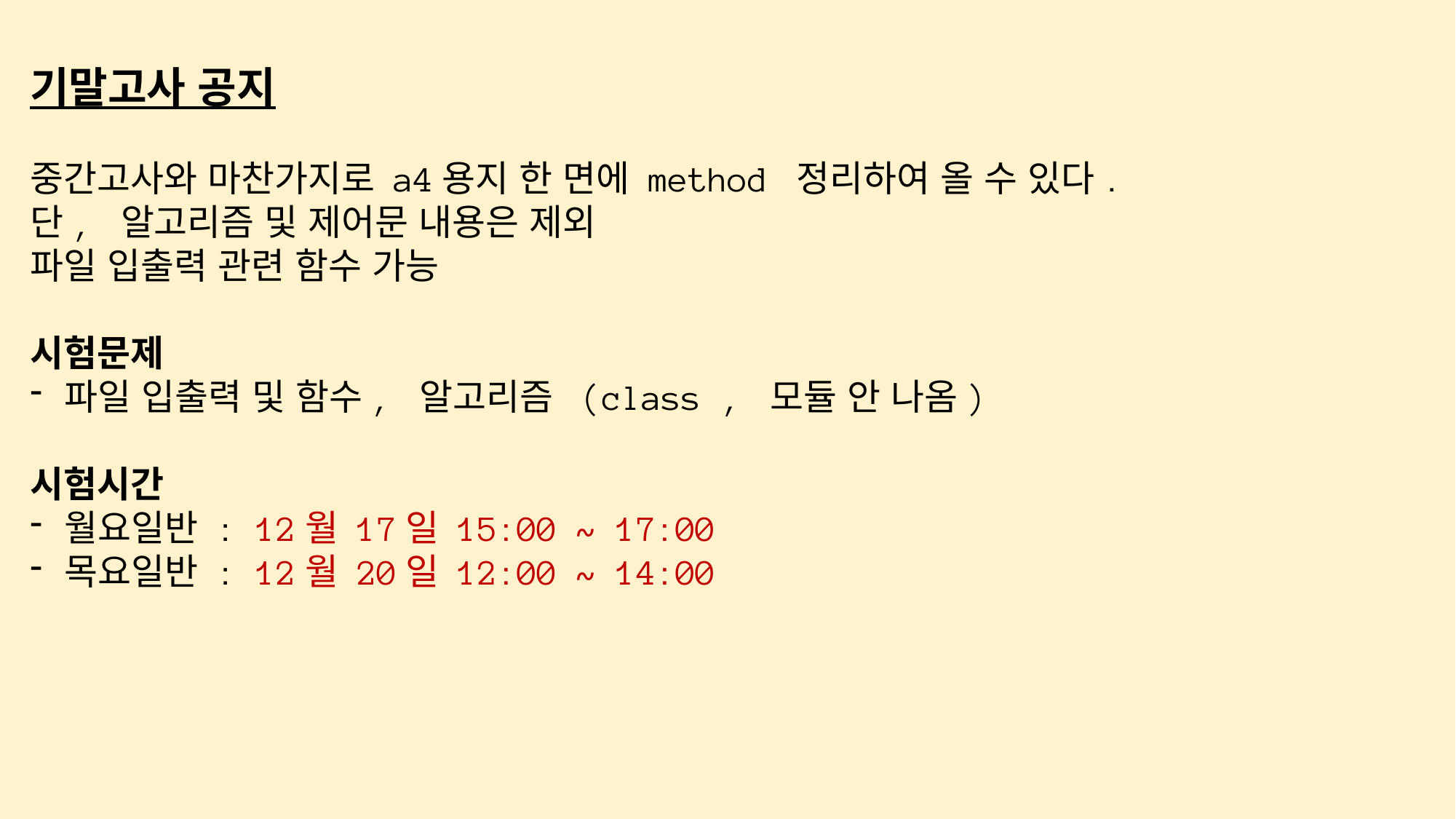

기말고사 공지

중간고사와 마찬가지로 a4용지 한 면에 method 정리하여 올 수 있다.
단, 알고리즘 및 제어문 내용은 제외
파일 입출력 관련 함수 가능

시험문제
파일 입출력 및 함수, 알고리즘  (class , 모듈 안 나옴)

시험시간
월요일반 : 12월 17일 15:00 ~ 17:00
목요일반 : 12월 20일 12:00 ~ 14:00